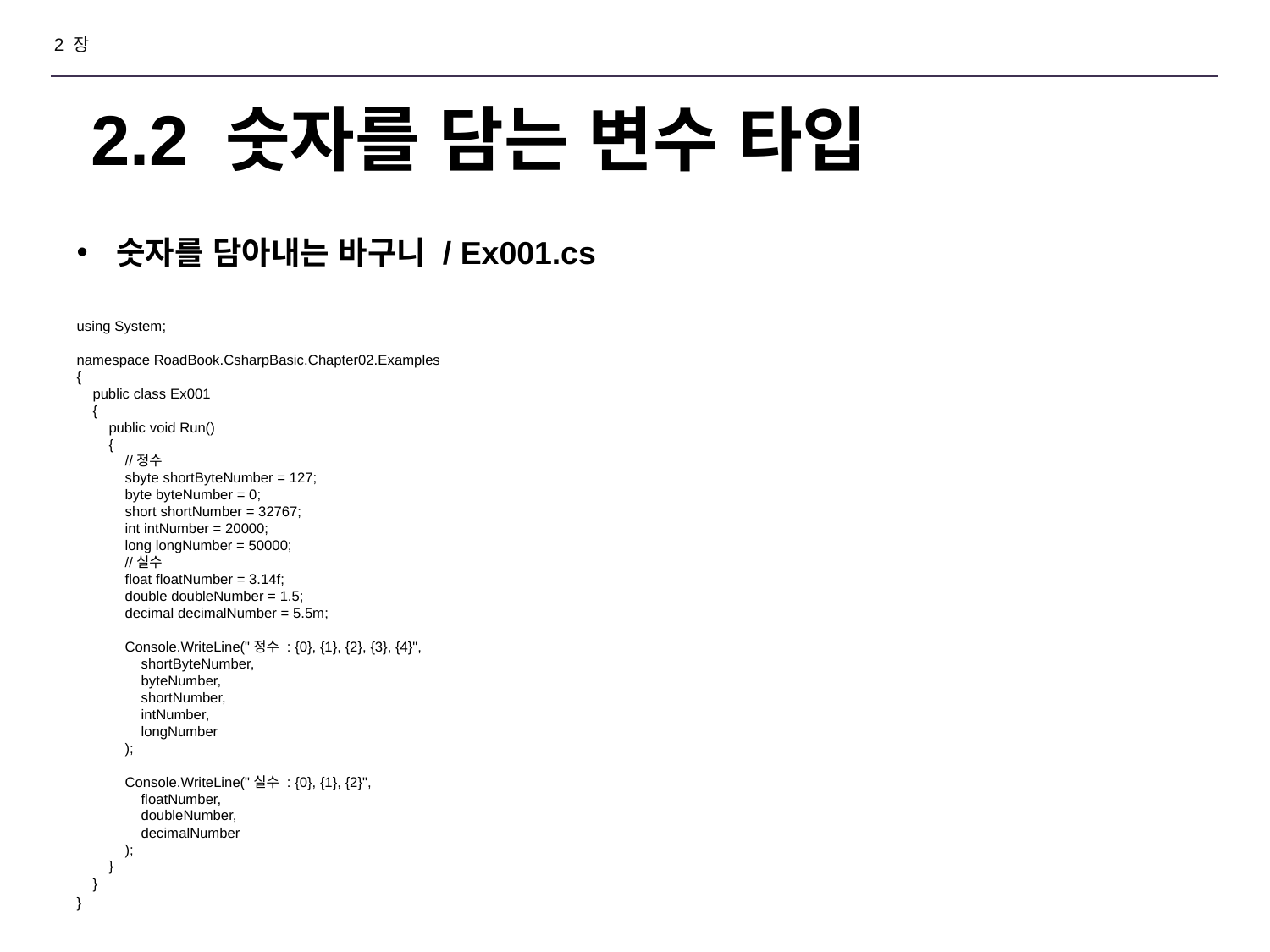

2 장
# 2.2 숫자를 담는 변수 타입
숫자를 담아내는 바구니 / Ex001.cs

using System;

namespace RoadBook.CsharpBasic.Chapter02.Examples
{
    public class Ex001
    {
        public void Run()
        {
            //정수
            sbyte shortByteNumber = 127;
            byte byteNumber = 0;
            short shortNumber = 32767;
            int intNumber = 20000;
            long longNumber = 50000;
            //실수
            float floatNumber = 3.14f;
            double doubleNumber = 1.5;
            decimal decimalNumber = 5.5m;

            Console.WriteLine("정수 : {0}, {1}, {2}, {3}, {4}",
                shortByteNumber,
                byteNumber,
                shortNumber,
                intNumber,
                longNumber
            );

            Console.WriteLine("실수 : {0}, {1}, {2}",
                floatNumber,
                doubleNumber,
                decimalNumber
            );
        }
    }
}